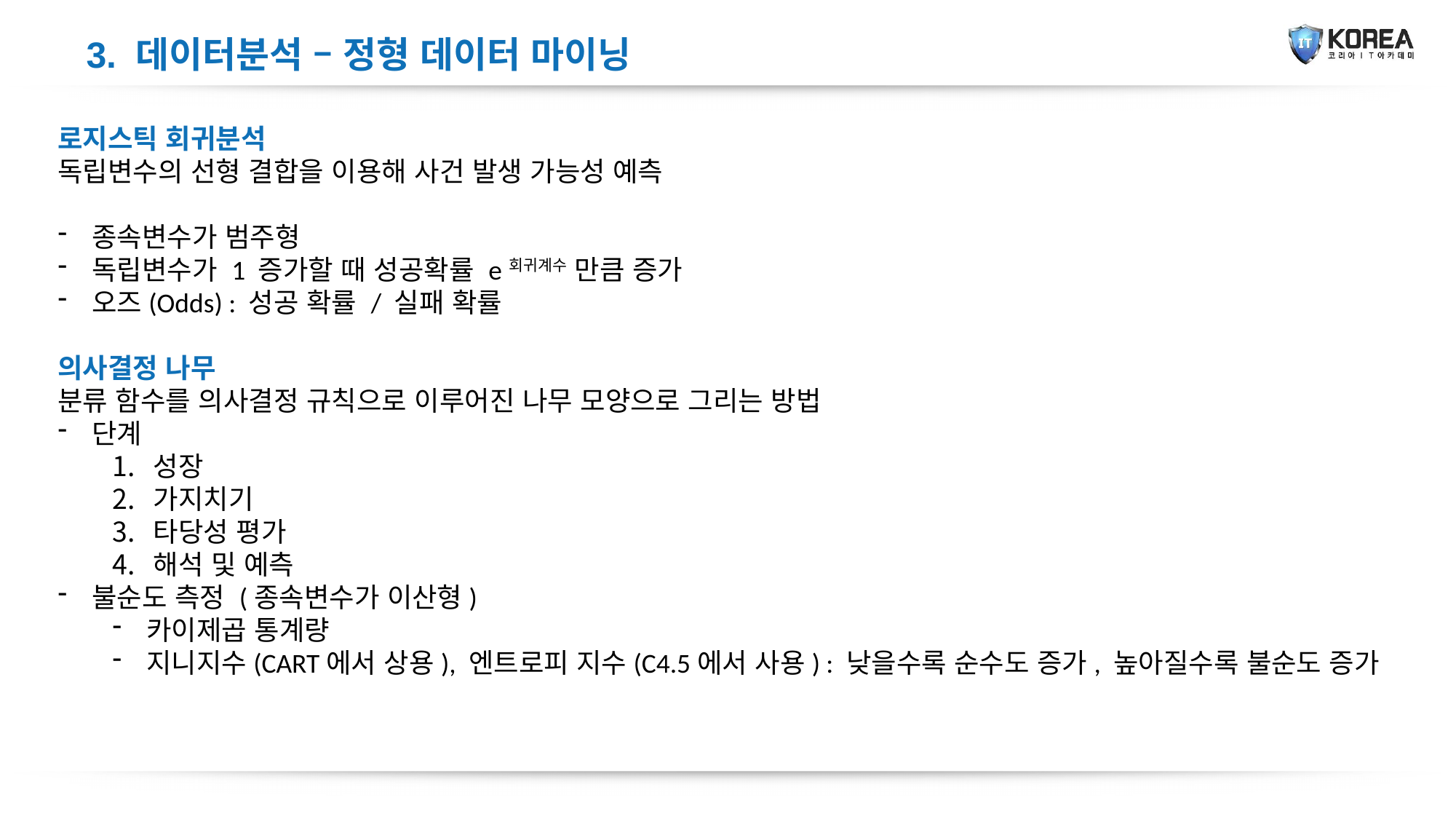

3. 데이터분석 – 정형 데이터 마이닝
로지스틱 회귀분석
독립변수의 선형 결합을 이용해 사건 발생 가능성 예측

종속변수가 범주형
독립변수가 1 증가할 때 성공확률 e회귀계수 만큼 증가
오즈(Odds) : 성공 확률 / 실패 확률

의사결정 나무
분류 함수를 의사결정 규칙으로 이루어진 나무 모양으로 그리는 방법
단계
성장
가지치기
타당성 평가
해석 및 예측
불순도 측정 (종속변수가 이산형)
카이제곱 통계량
지니지수(CART에서 상용), 엔트로피 지수(C4.5에서 사용) : 낮을수록 순수도 증가, 높아질수록 불순도 증가